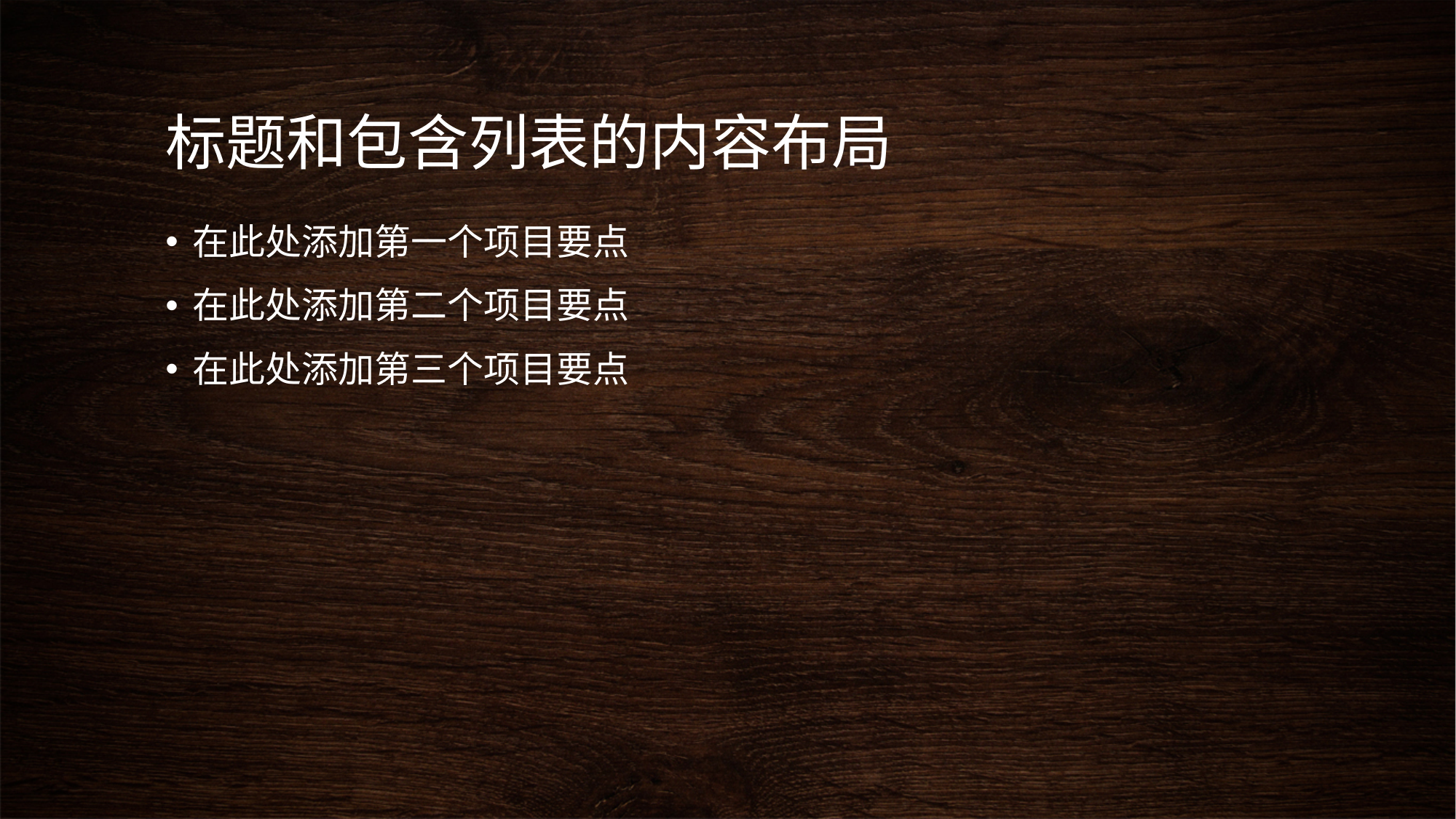

# 标题和包含列表的内容布局
在此处添加第一个项目要点
在此处添加第二个项目要点
在此处添加第三个项目要点